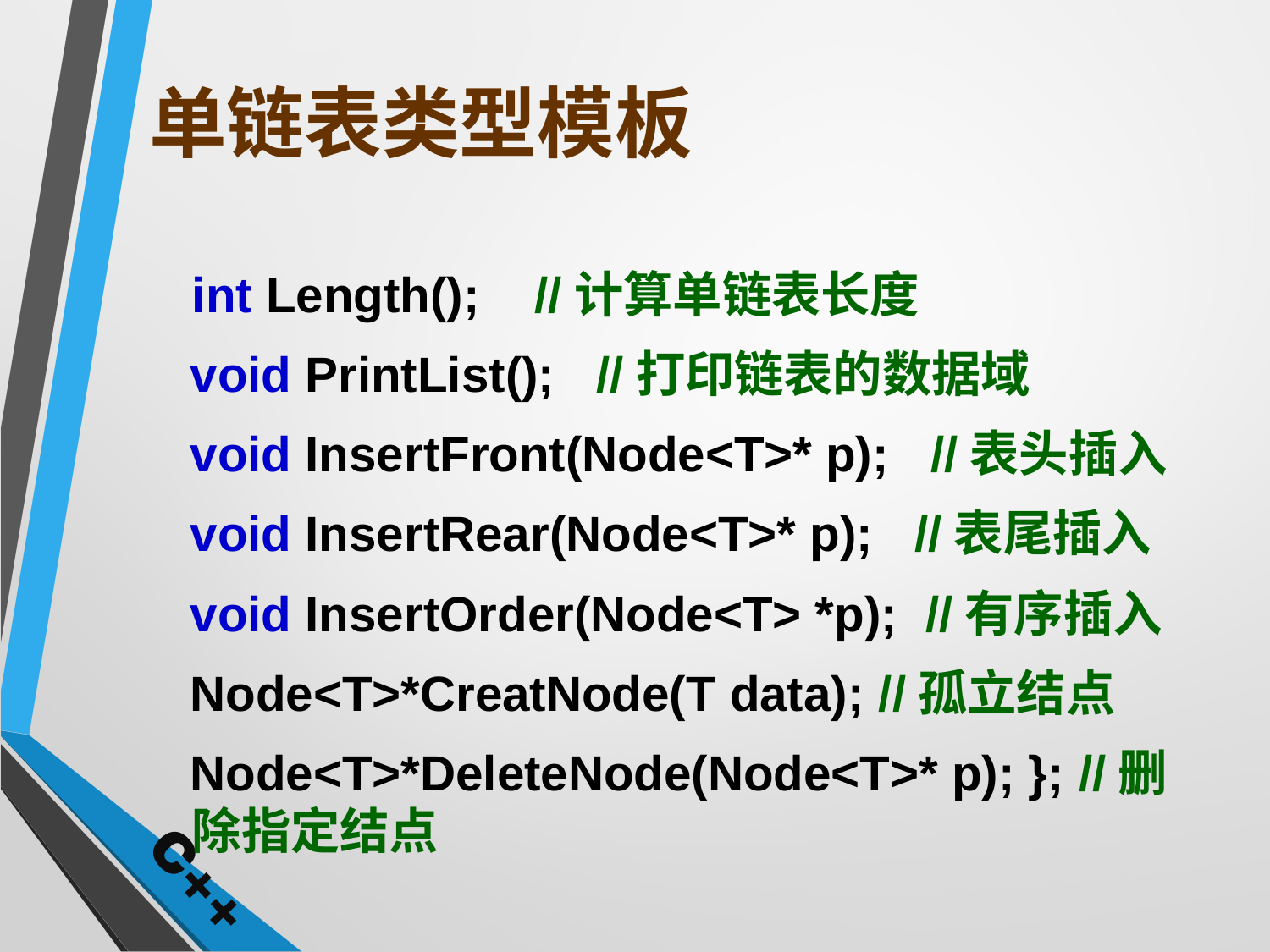

# 单链表类型模板
	int Length();    //计算单链表长度
   void PrintList();   //打印链表的数据域
   void InsertFront(Node<T>* p);   //表头插入
   void InsertRear(Node<T>* p);   //表尾插入
   void InsertOrder(Node<T> *p);  //有序插入
   Node<T>*CreatNode(T data); //孤立结点
   Node<T>*DeleteNode(Node<T>* p); }; //删除指定结点